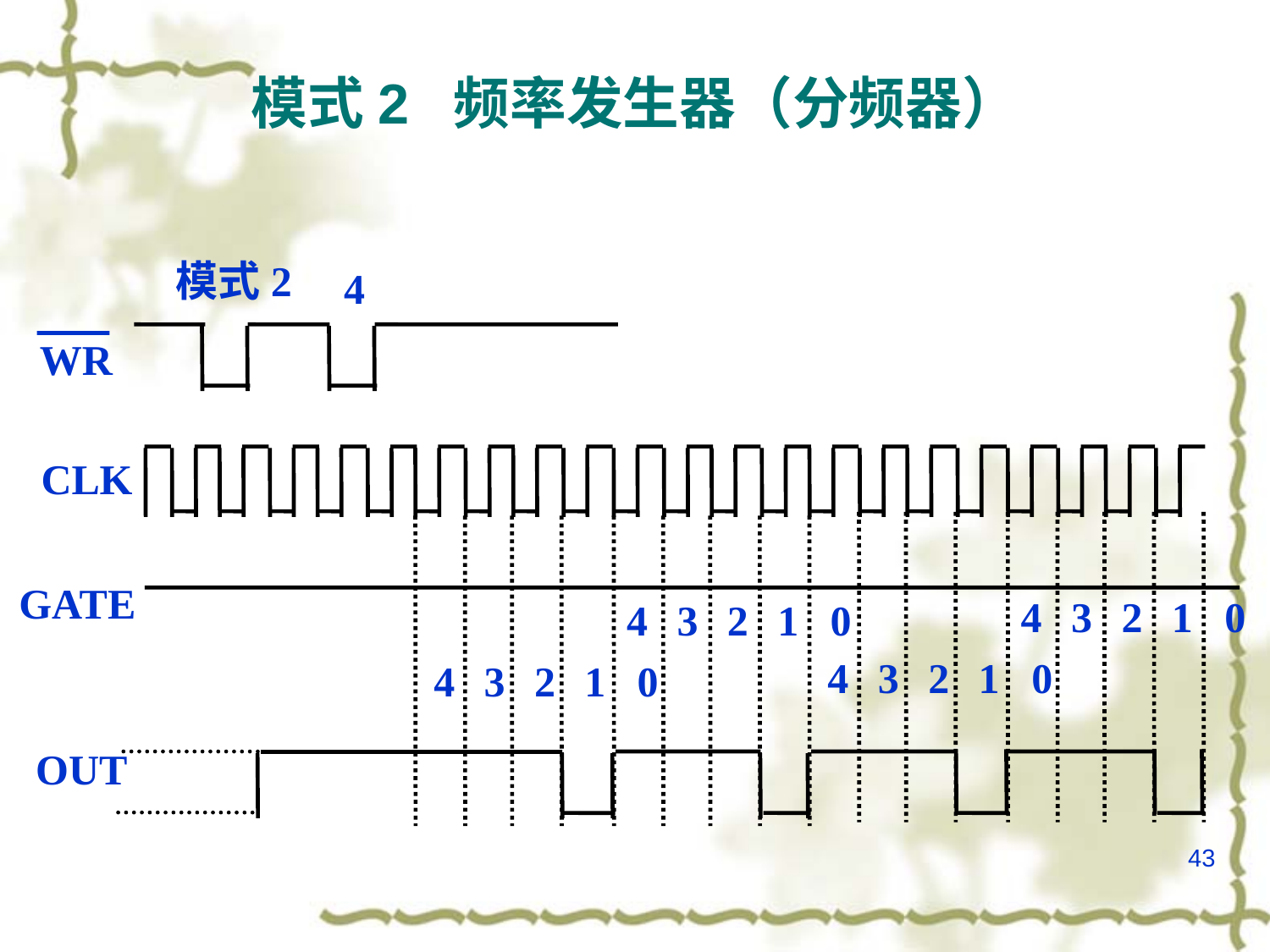

# 模式2  频率发生器（分频器）
模式2
4

WR

CLK

GATE

4
3
2
1
0
4
3
2
1
0
4
3
2
1
0
4
3
2
1
0
OUT

43